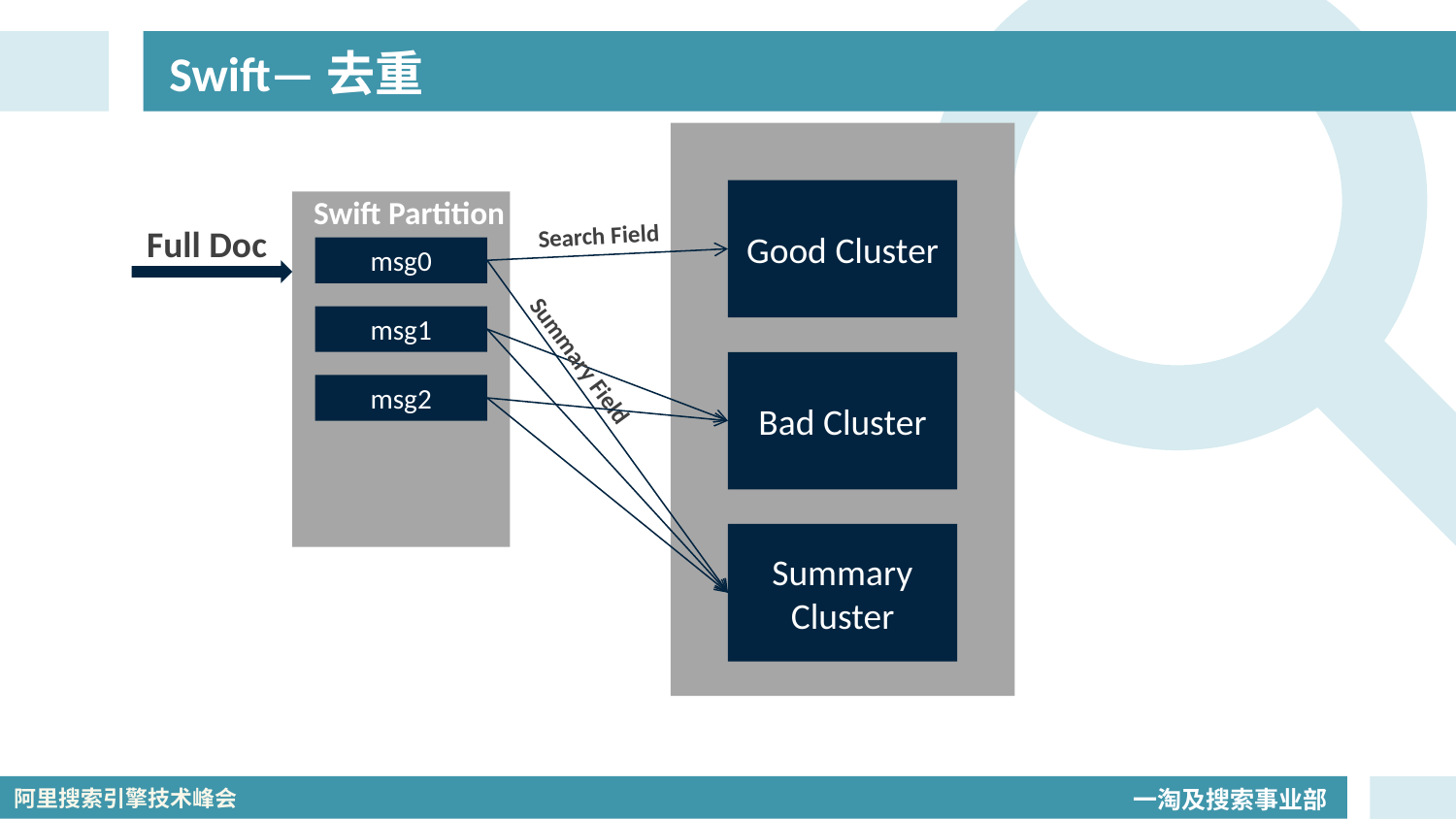

# Swift—去重

Swift Partition
Good Cluster

Full Doc
Search Field
msg0

Summary Field
msg1
Bad Cluster
msg2
Summary Cluster